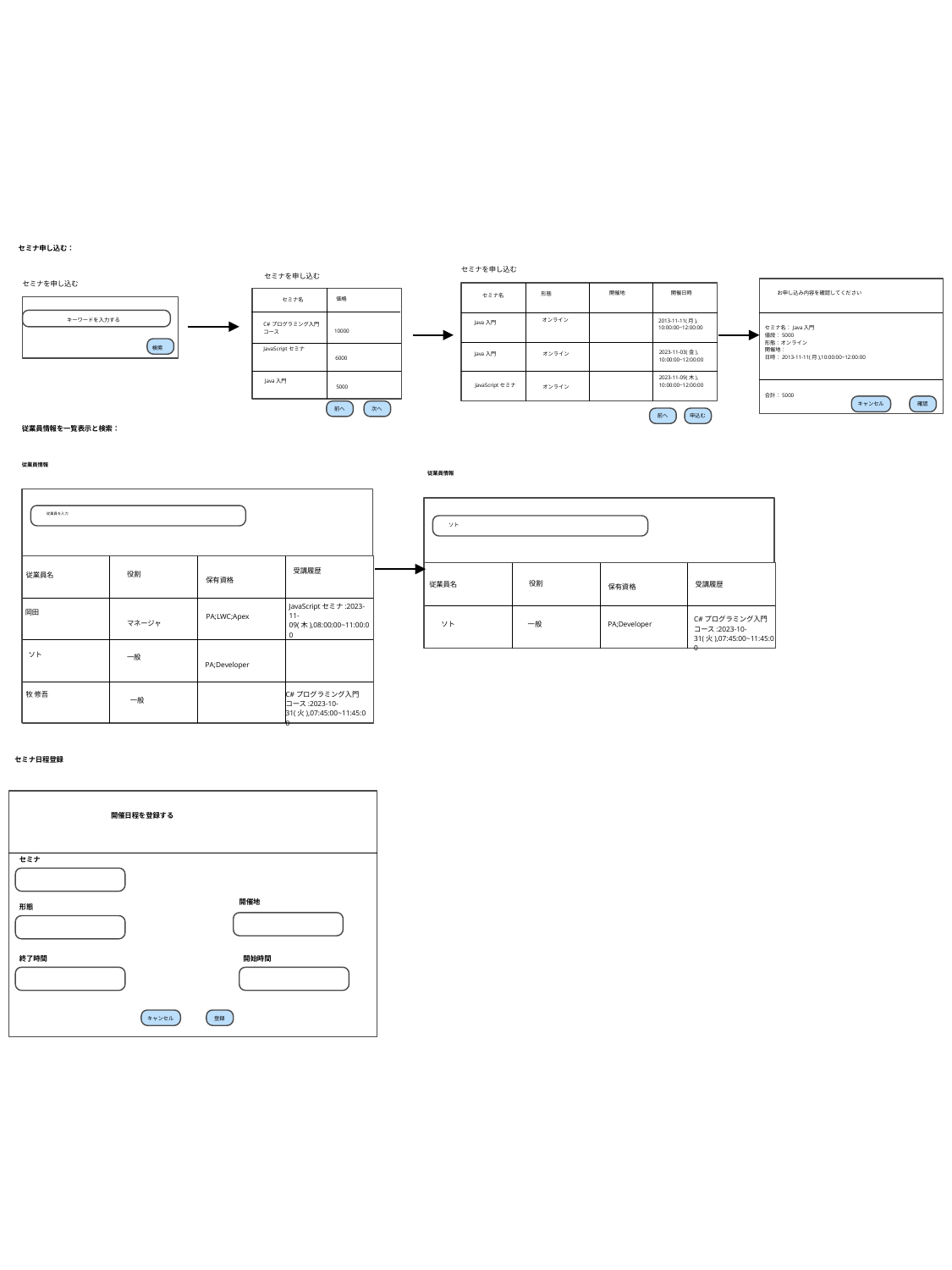

セミナ申し込む：
セミナを申し込む
セミナを申し込む

価格
セミナ名
C#プログラミング入門コース
10000
JavaScriptセミナ
6000
Java入門
5000
前へ
次へ

セミナを申し込む

キーワードを入力する
検索

開催地
開催日時
お申し込み内容を確認してください
形態
セミナ名

オンライン
2013-11-11(月),
10:00:00~12:00:00
Java入門
セミナ名：Java入門
値段：5000
形態：オンライン
開催地：
日時：2013-11-11(月),10:00:00~12:00:00

2023-11-03(金),
10:00:00~12:00:00
オンライン
Java入門

2023-11-09(木),
10:00:00~12:00:00

JavaScriptセミナ
オンライン
合計：5000

キャンセル
確認

前へ
申込む
従業員情報を一覧表示と検索：
従業員情報
従業員情報

従業員を入力
ソト

ソト

受講履歴
役割
従業員名
保有資格
役割
従業員名
受講履歴
保有資格

JavaScriptセミナ:2023-11-09(木),08:00:00~11:00:00

C#プログラミング入門コース:2023-10-31(火),07:45:00~11:45:00

岡田

PA;Developer
PA;LWC;Apex
マネージャ
ソト
一般

ソト

PA;Developer
一般

C#プログラミング入門コース:2023-10-31(火),07:45:00~11:45:00

牧 修吾
一般
一般
セミナ日程登録

開催日程を登録する

セミナ

開催地
形態

終了時間
開始時間

キャンセル
登録